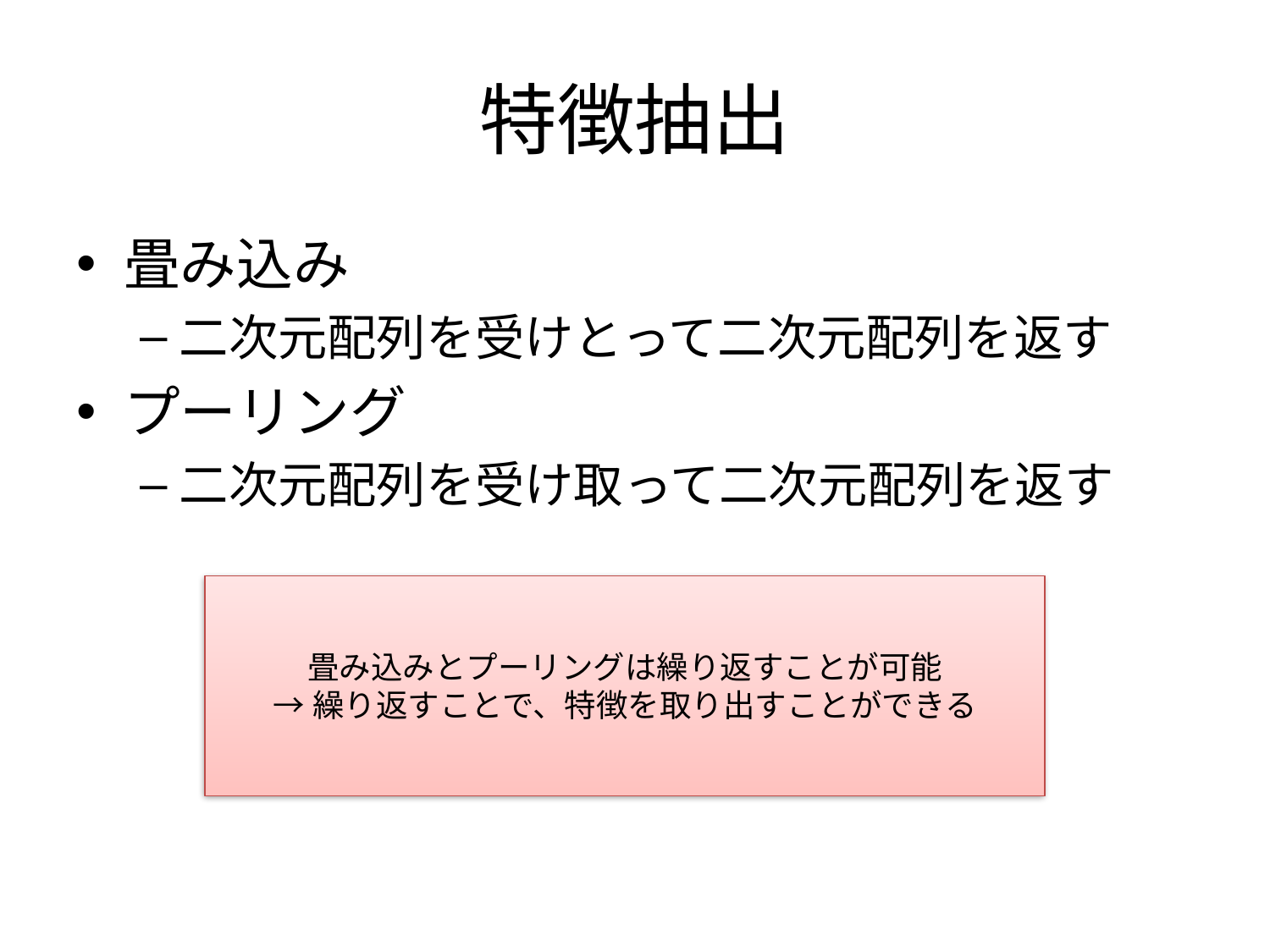

# 特徴抽出
畳み込み
二次元配列を受けとって二次元配列を返す
プーリング
二次元配列を受け取って二次元配列を返す

畳み込みとプーリングは繰り返すことが可能
→繰り返すことで、特徴を取り出すことができる